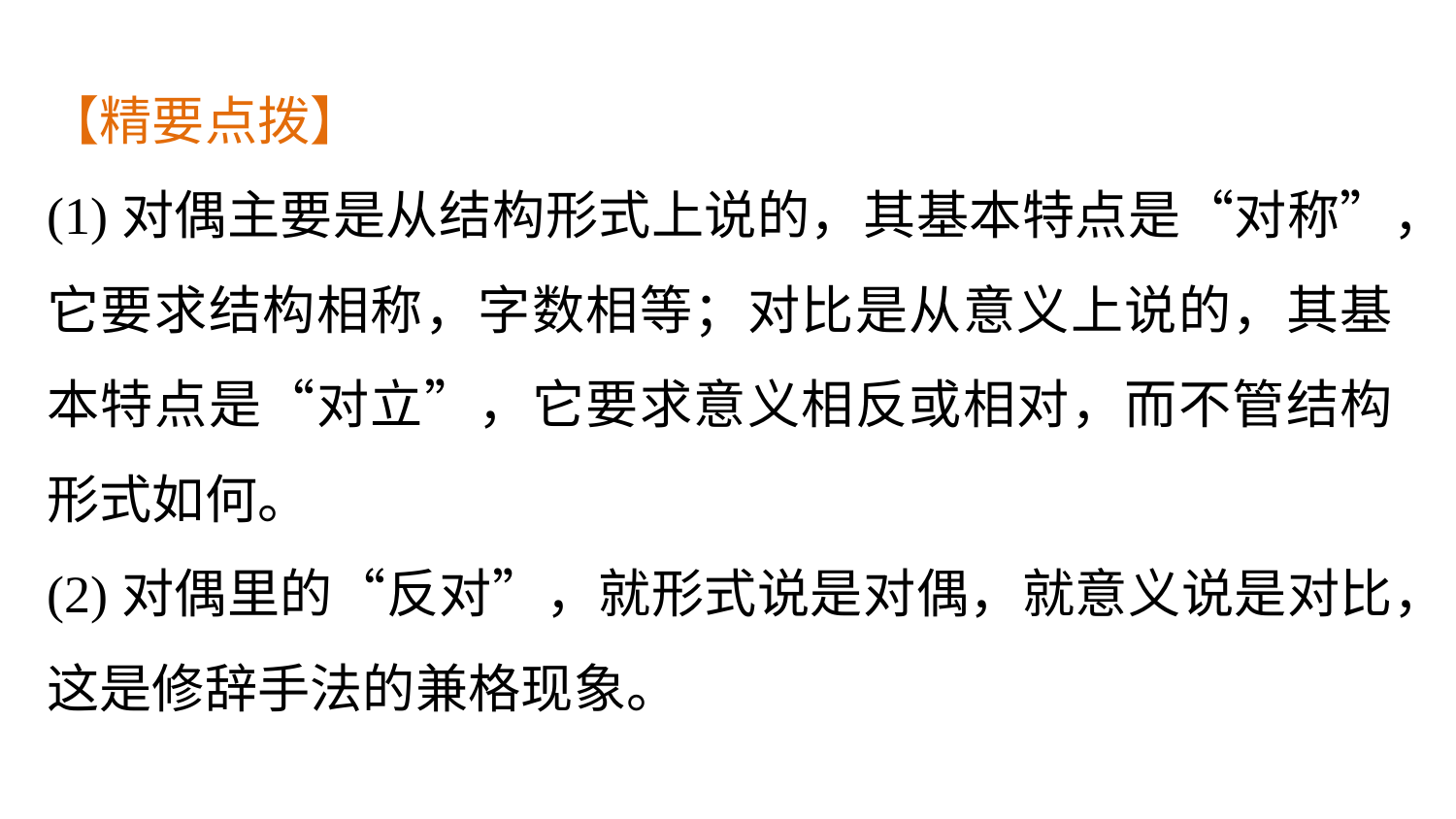

【精要点拨】
(1)对偶主要是从结构形式上说的，其基本特点是“对称”，它要求结构相称，字数相等；对比是从意义上说的，其基本特点是“对立”，它要求意义相反或相对，而不管结构形式如何。
(2)对偶里的“反对”，就形式说是对偶，就意义说是对比，这是修辞手法的兼格现象。